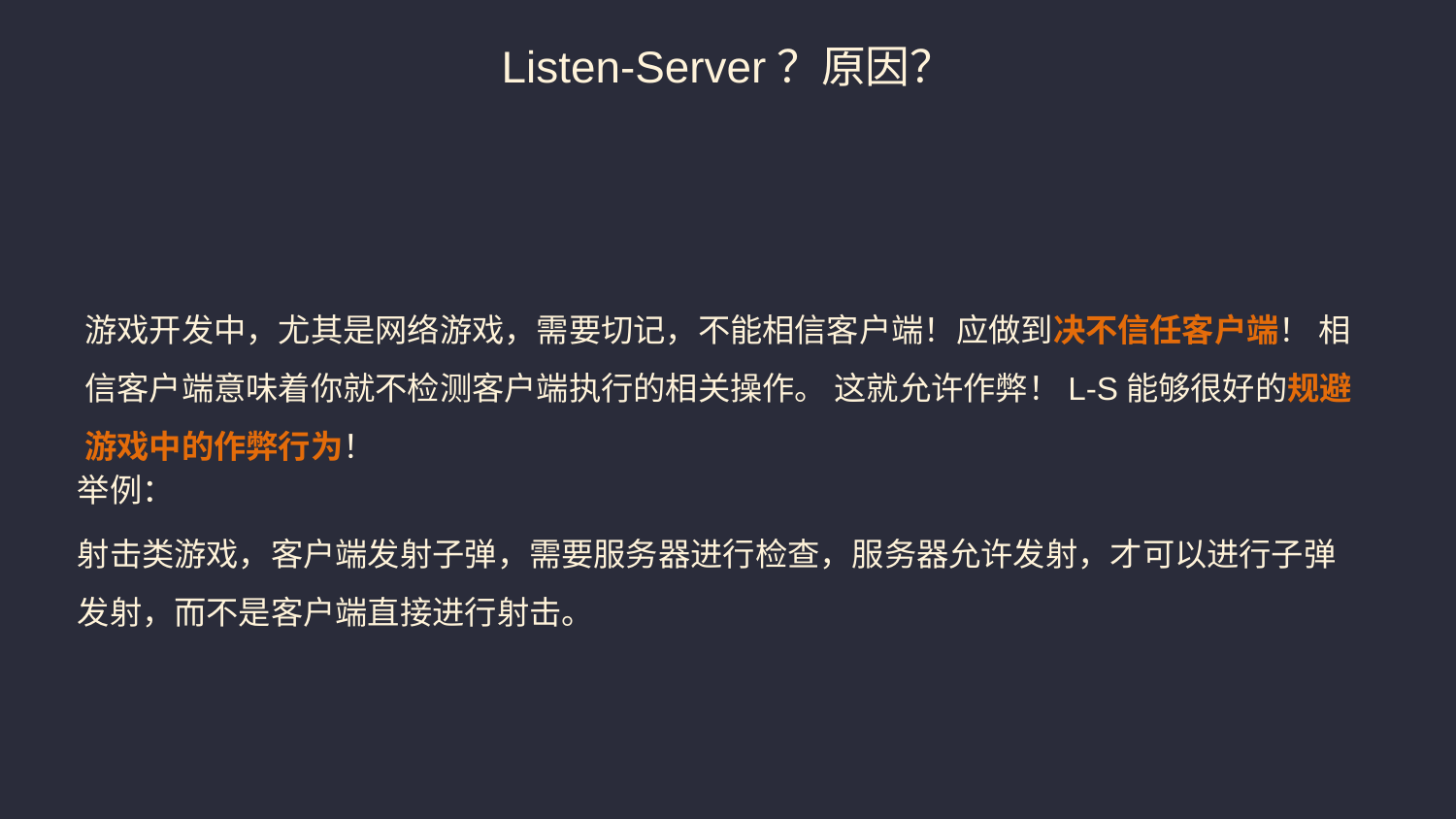

# Listen-Server？原因？
游戏开发中，尤其是网络游戏，需要切记，不能相信客户端！应做到决不信任客户端！ 相信客户端意味着你就不检测客户端执行的相关操作。 这就允许作弊！L-S能够很好的规避游戏中的作弊行为！

举例：
射击类游戏，客户端发射子弹，需要服务器进行检查，服务器允许发射，才可以进行子弹发射，而不是客户端直接进行射击。